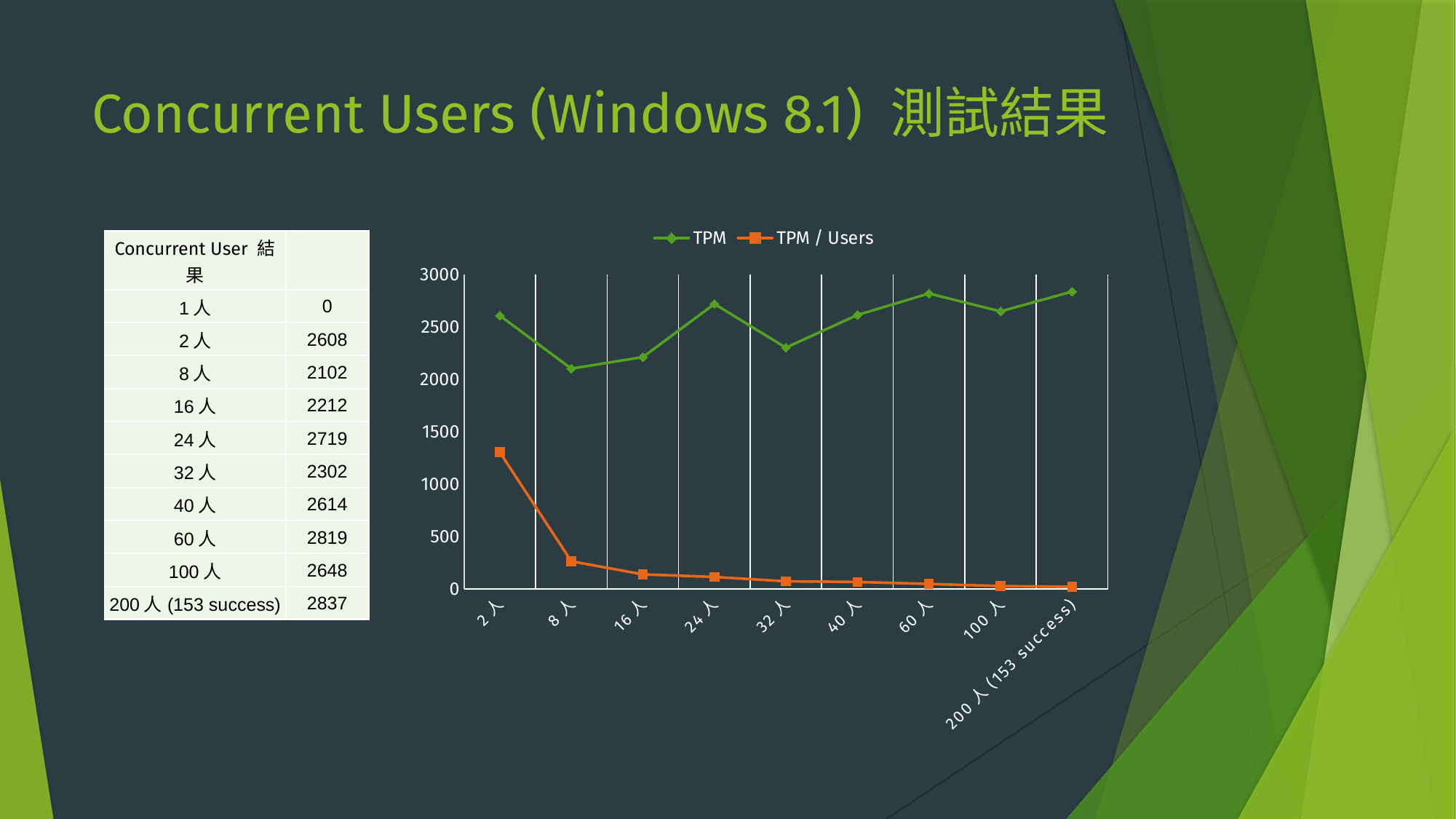

# Concurrent Users (Windows 8.1) 測試結果

### Chart

| Category |  |  |
|---|---|---|
| 2人 | 2608.0 | 1304.0 |
| 8人 | 2102.0 | 262.75 |
| 16人 | 2212.0 | 138.25 |
| 24人 | 2719.0 | 113.29166666666667 |
| 32人 | 2302.0 | 71.9375 |
| 40人 | 2614.0 | 65.35 |
| 60人 | 2819.0 | 46.983333333333334 |
| 100人 | 2648.0 | 26.48 |
| 200人(153 success) | 2837.0 | 18.54248366013072 |
| Concurrent User 結果 |  |
| --- | --- |
| 1人 | 0 |
| 2人 | 2608 |
| 8人 | 2102 |
| 16人 | 2212 |
| 24人 | 2719 |
| 32人 | 2302 |
| 40人 | 2614 |
| 60人 | 2819 |
| 100人 | 2648 |
| 200人(153 success) | 2837 |